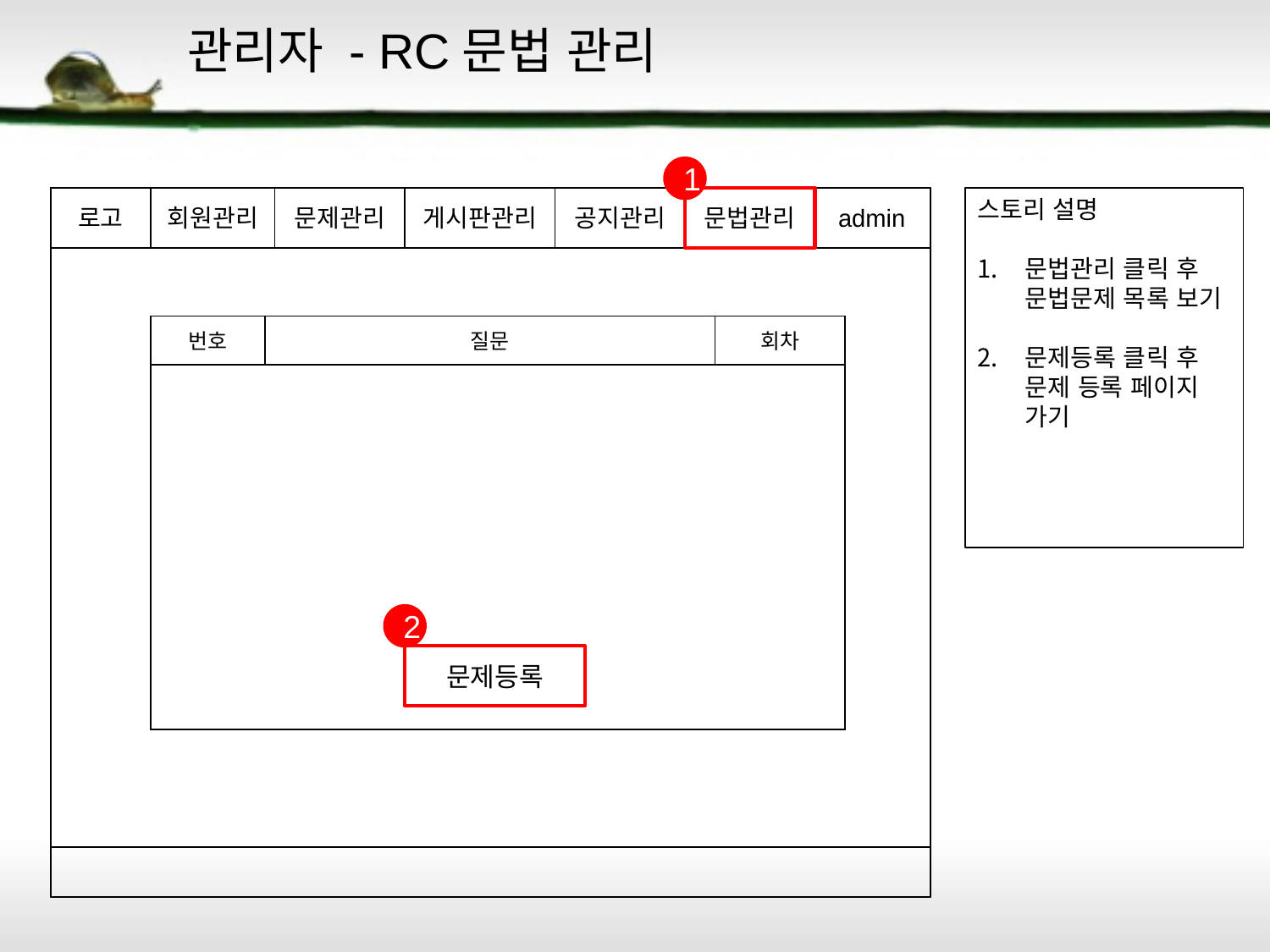

관리자 - RC문법 관리
1

로고
회원관리
문제관리
게시판관리
공지관리
admin

문법관리
문제등록

2

스토리 설명

문법관리 클릭 후 문법문제 목록 보기

문제등록 클릭 후 문제 등록 페이지 가기
| 번호 | 질문 | 회차 |
| --- | --- | --- |
|  |  |  |
|  |  |  |
|  |  |  |
|  |  |  |
|  |  |  |
|  |  |  |